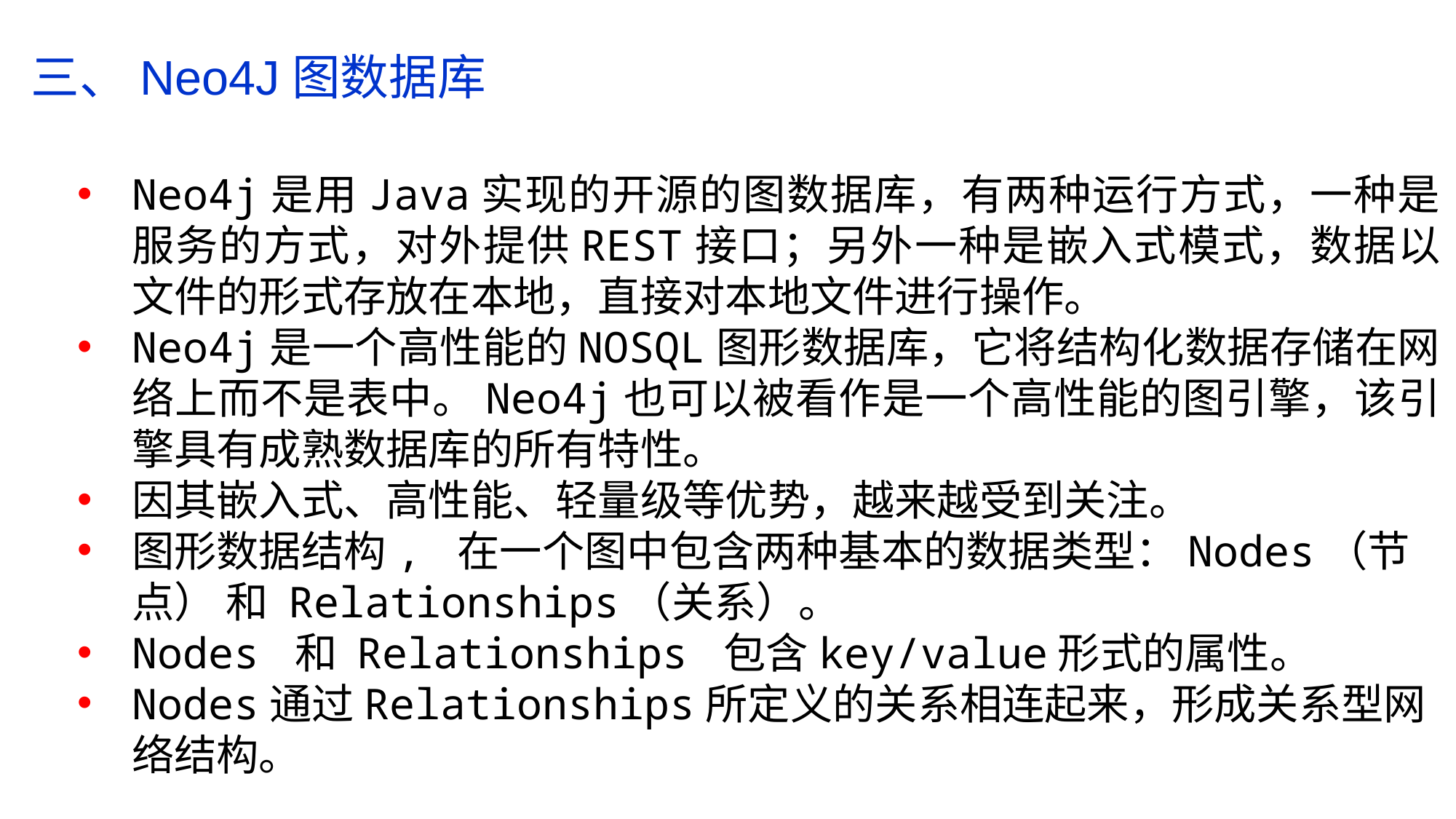

三、Neo4J图数据库
Neo4j是用Java实现的开源的图数据库，有两种运行方式，一种是服务的方式，对外提供REST接口；另外一种是嵌入式模式，数据以文件的形式存放在本地，直接对本地文件进行操作。
Neo4j是一个高性能的NOSQL图形数据库，它将结构化数据存储在网络上而不是表中。Neo4j也可以被看作是一个高性能的图引擎，该引擎具有成熟数据库的所有特性。
因其嵌入式、高性能、轻量级等优势，越来越受到关注。
图形数据结构, 在一个图中包含两种基本的数据类型：Nodes（节点） 和 Relationships（关系）。
Nodes 和 Relationships 包含key/value形式的属性。
Nodes通过Relationships所定义的关系相连起来，形成关系型网络结构。